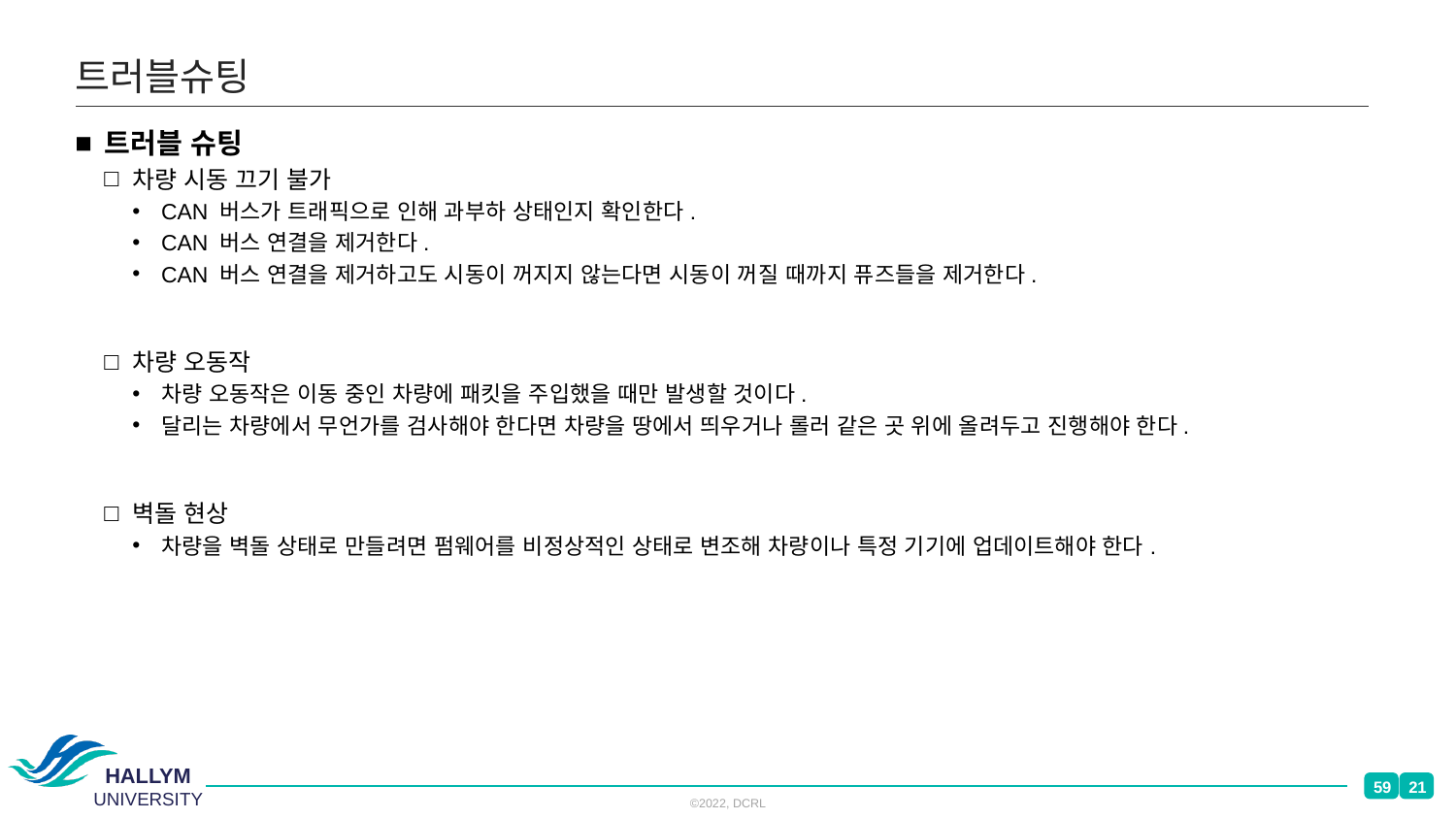

# 트러블슈팅
트러블 슈팅
차량 시동 끄기 불가
CAN 버스가 트래픽으로 인해 과부하 상태인지 확인한다.
CAN 버스 연결을 제거한다.
CAN 버스 연결을 제거하고도 시동이 꺼지지 않는다면 시동이 꺼질 때까지 퓨즈들을 제거한다.

차량 오동작
차량 오동작은 이동 중인 차량에 패킷을 주입했을 때만 발생할 것이다.
달리는 차량에서 무언가를 검사해야 한다면 차량을 땅에서 띄우거나 롤러 같은 곳 위에 올려두고 진행해야 한다.

벽돌 현상
차량을 벽돌 상태로 만들려면 펌웨어를 비정상적인 상태로 변조해 차량이나 특정 기기에 업데이트해야 한다.